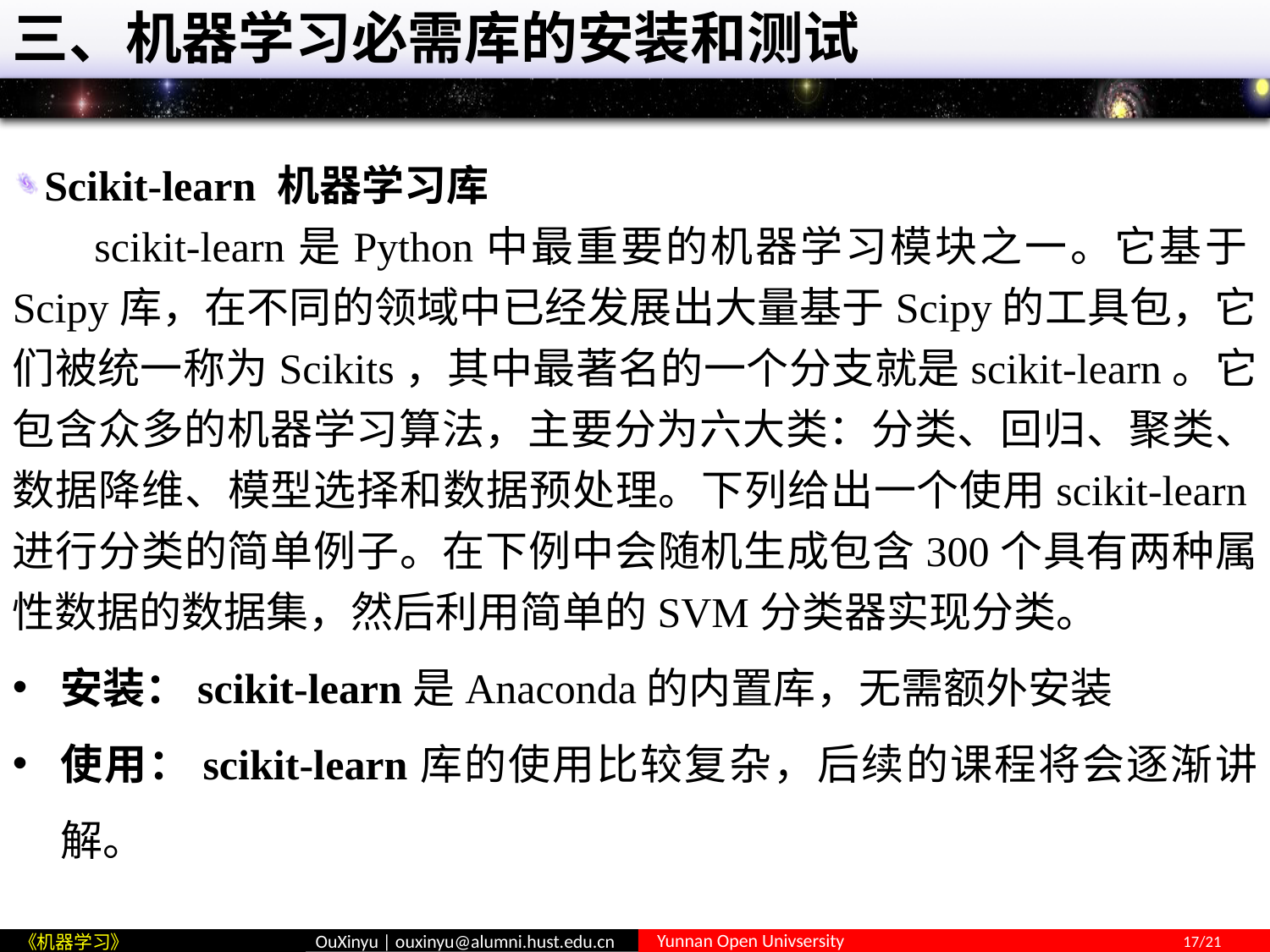

# 三、机器学习必需库的安装和测试
Scikit-learn 机器学习库
    scikit-learn是Python中最重要的机器学习模块之一。它基于Scipy库，在不同的领域中已经发展出大量基于Scipy的工具包，它们被统一称为Scikits，其中最著名的一个分支就是scikit-learn。它包含众多的机器学习算法，主要分为六大类：分类、回归、聚类、数据降维、模型选择和数据预处理。下列给出一个使用scikit-learn进行分类的简单例子。在下例中会随机生成包含300个具有两种属性数据的数据集，然后利用简单的SVM分类器实现分类。
安装：scikit-learn是Anaconda的内置库，无需额外安装
使用：scikit-learn库的使用比较复杂，后续的课程将会逐渐讲解。